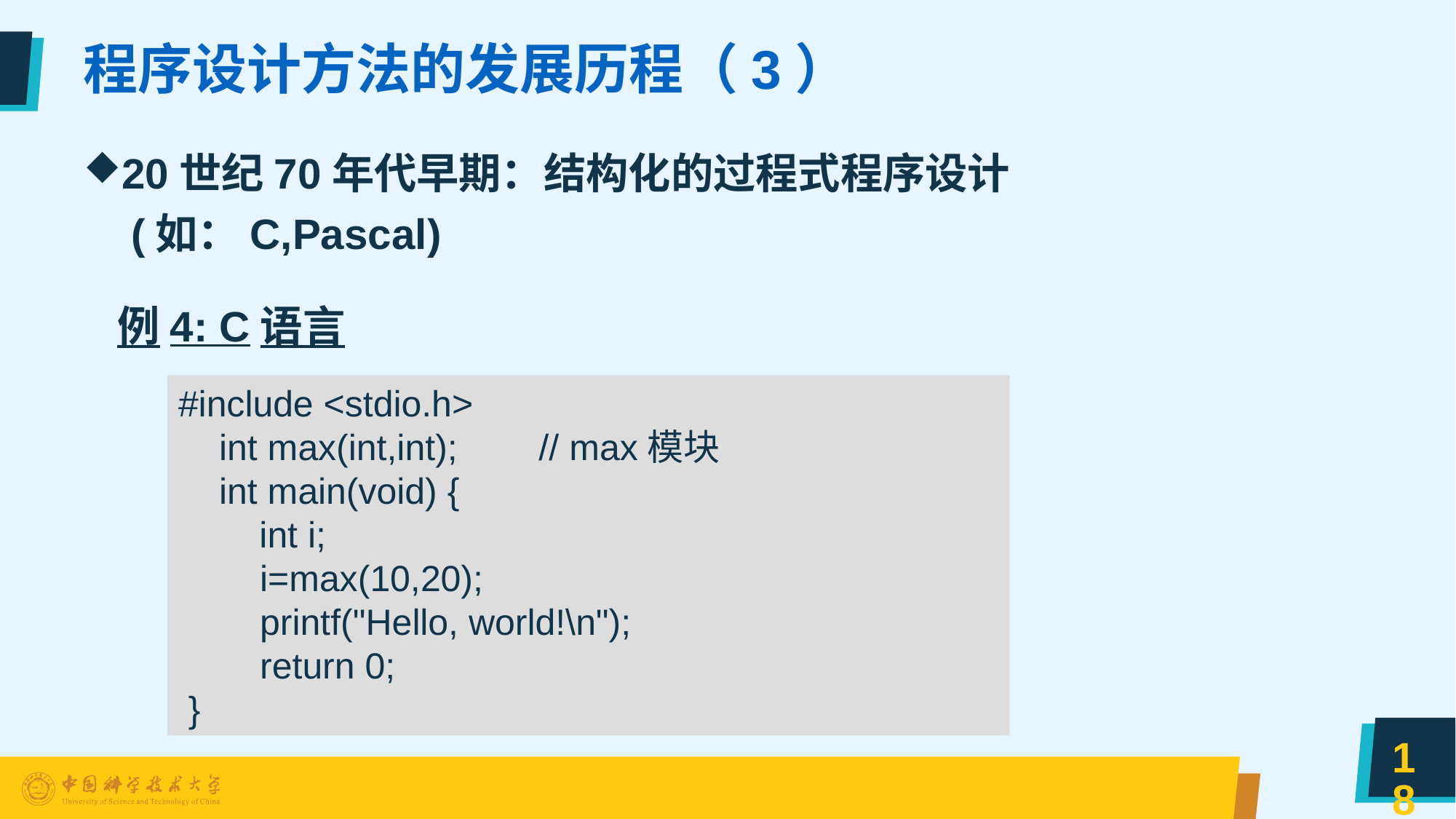

# 程序设计方法的发展历程（3）
20世纪70年代早期：结构化的过程式程序设计
    (如：C,Pascal)

  例4: C语言

#include <stdio.h>
    int max(int,int);        // max模块
    int main(void) {
        int i;
        i=max(10,20);
        printf("Hello, world!\n");
        return 0;
 }
18